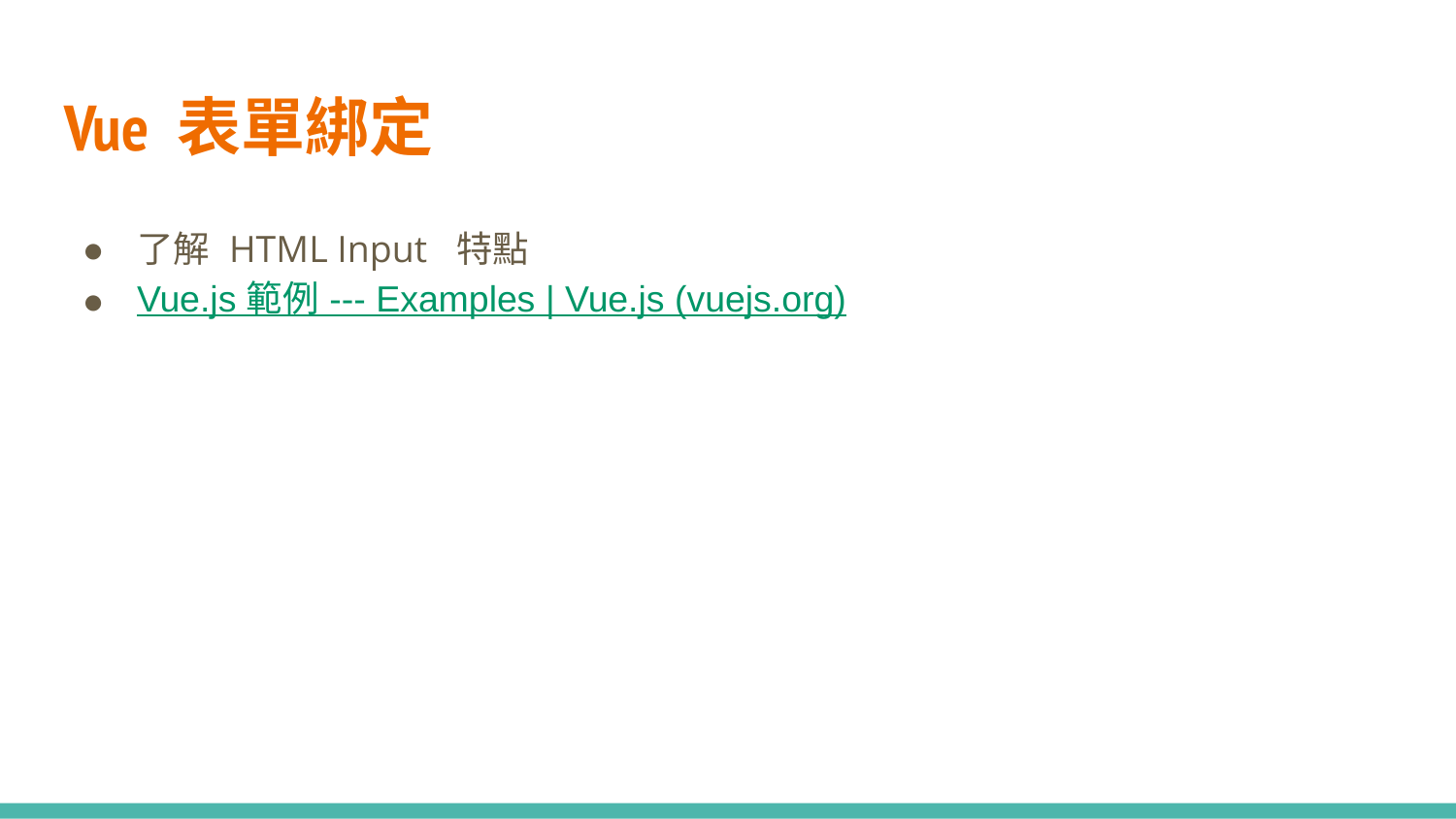

# Vue 表單綁定
了解 HTML Input  特點
Vue.js 範例 --- Examples | Vue.js (vuejs.org)